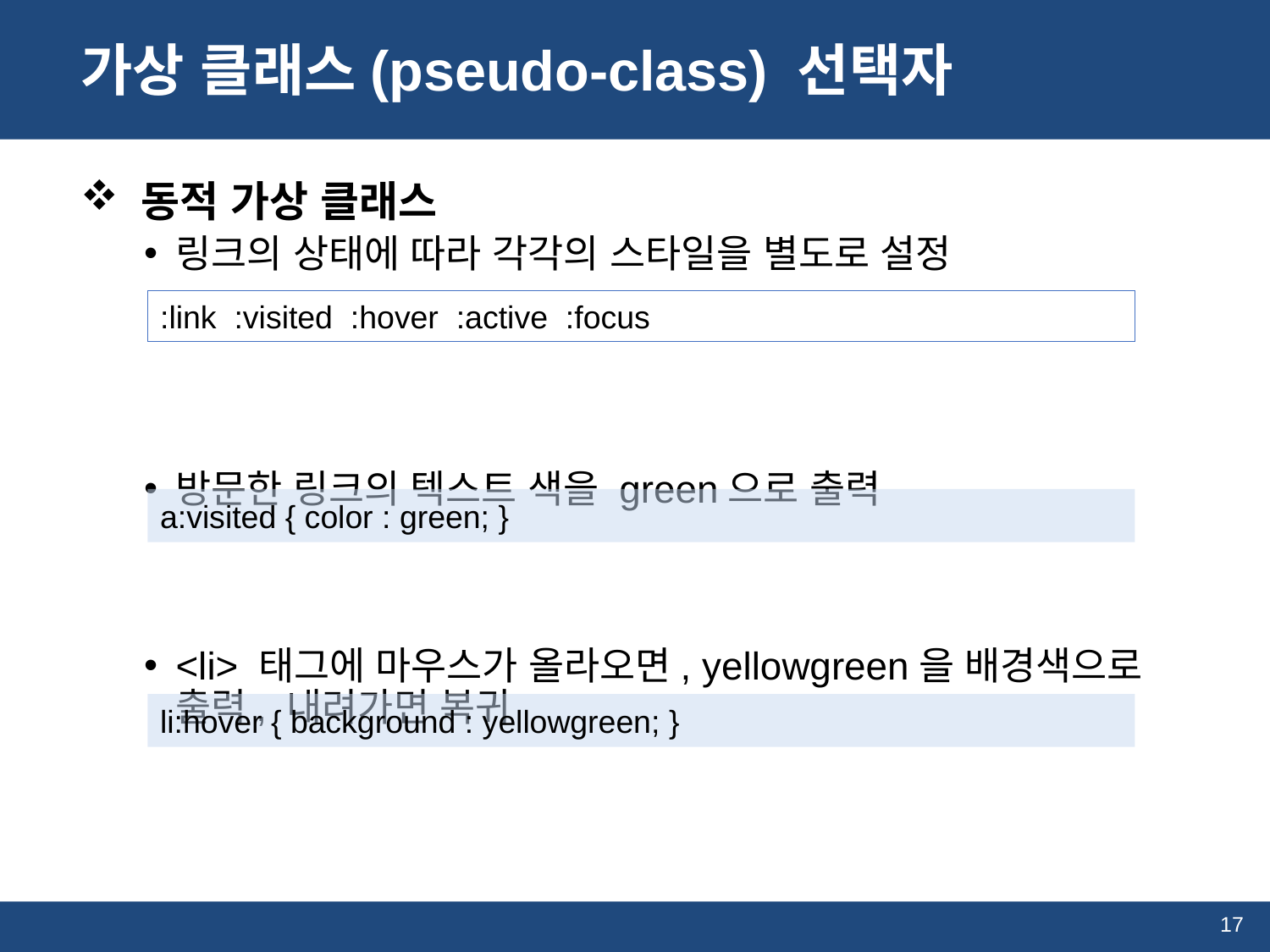

# 가상 클래스(pseudo-class) 선택자
 동적 가상 클래스
링크의 상태에 따라 각각의 스타일을 별도로 설정

방문한 링크의 텍스트 색을 green으로 출력

<li> 태그에 마우스가 올라오면, yellowgreen을 배경색으로 출력, 내려가면 복귀

:link  :visited  :hover  :active  :focus
a:visited { color : green; }
li:hover { background : yellowgreen; }
17